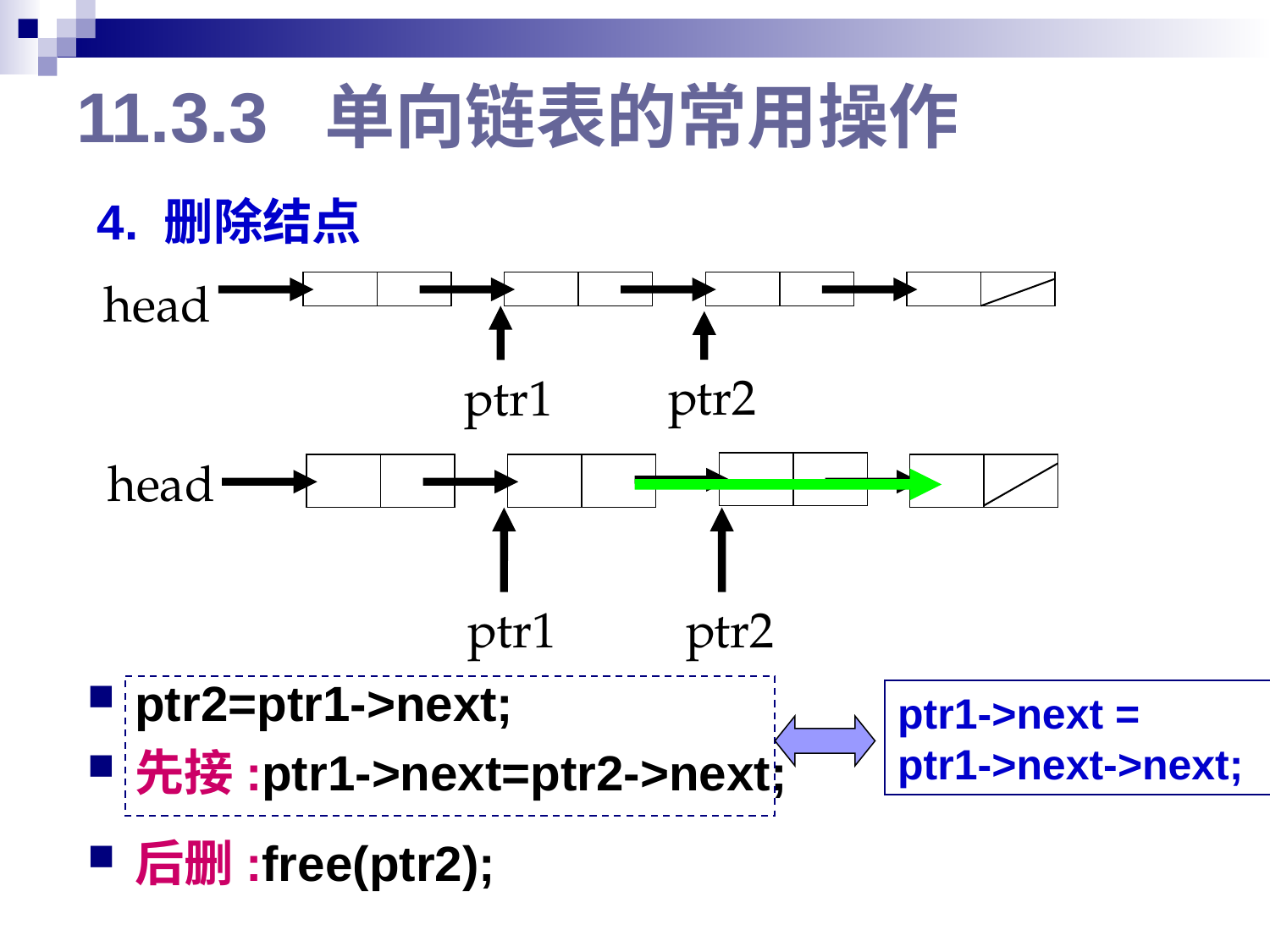

# 11.3.3  单向链表的常用操作
4. 删除结点

head

ptr1

ptr2
head

ptr1

ptr2
ptr2=ptr1->next;
先接:ptr1->next=ptr2->next;

ptr1->next =
ptr1->next->next;

后删:free(ptr2);